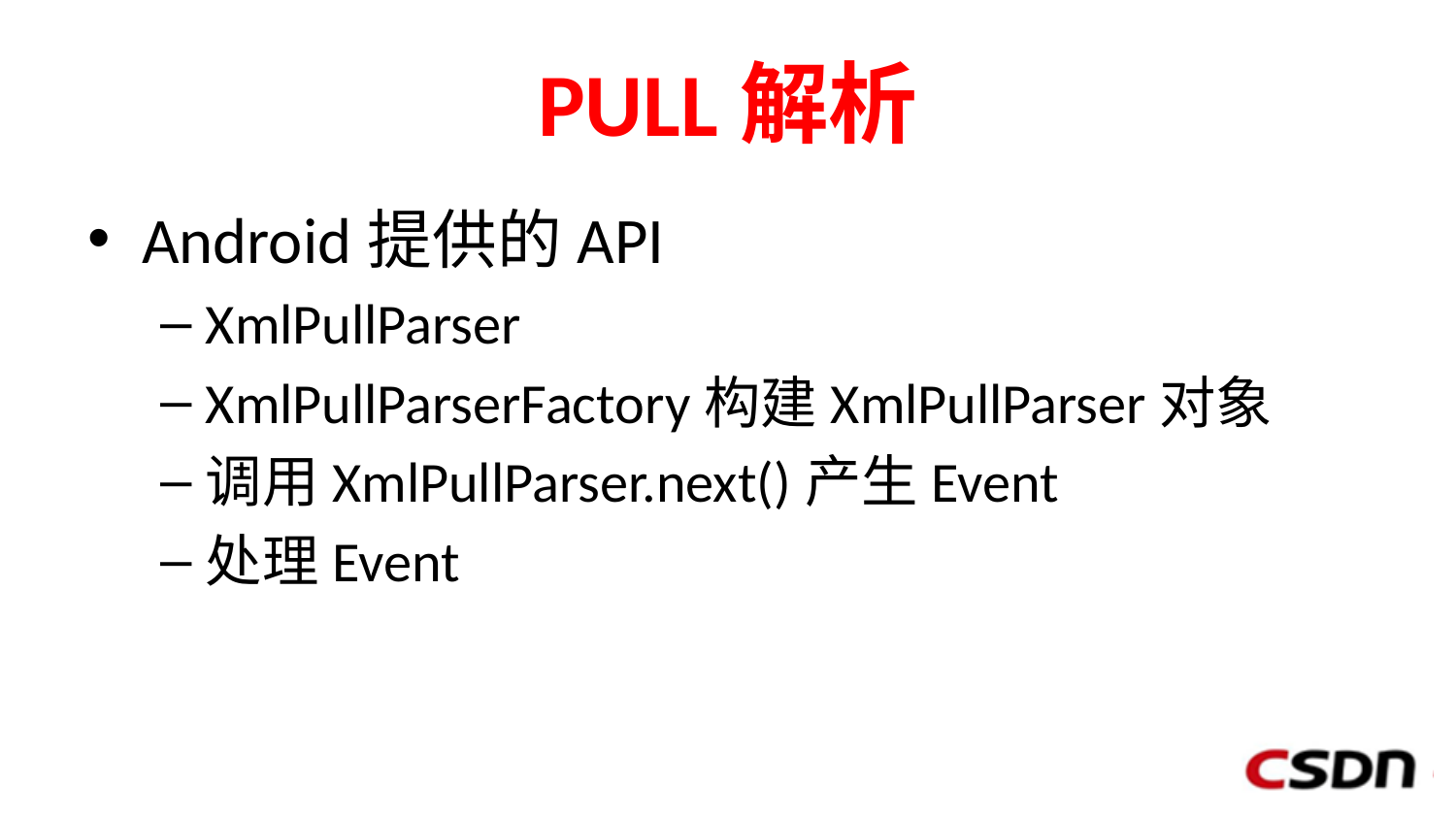

# PULL解析
Android提供的API
XmlPullParser
XmlPullParserFactory构建XmlPullParser对象
调用XmlPullParser.next()产生Event
处理Event